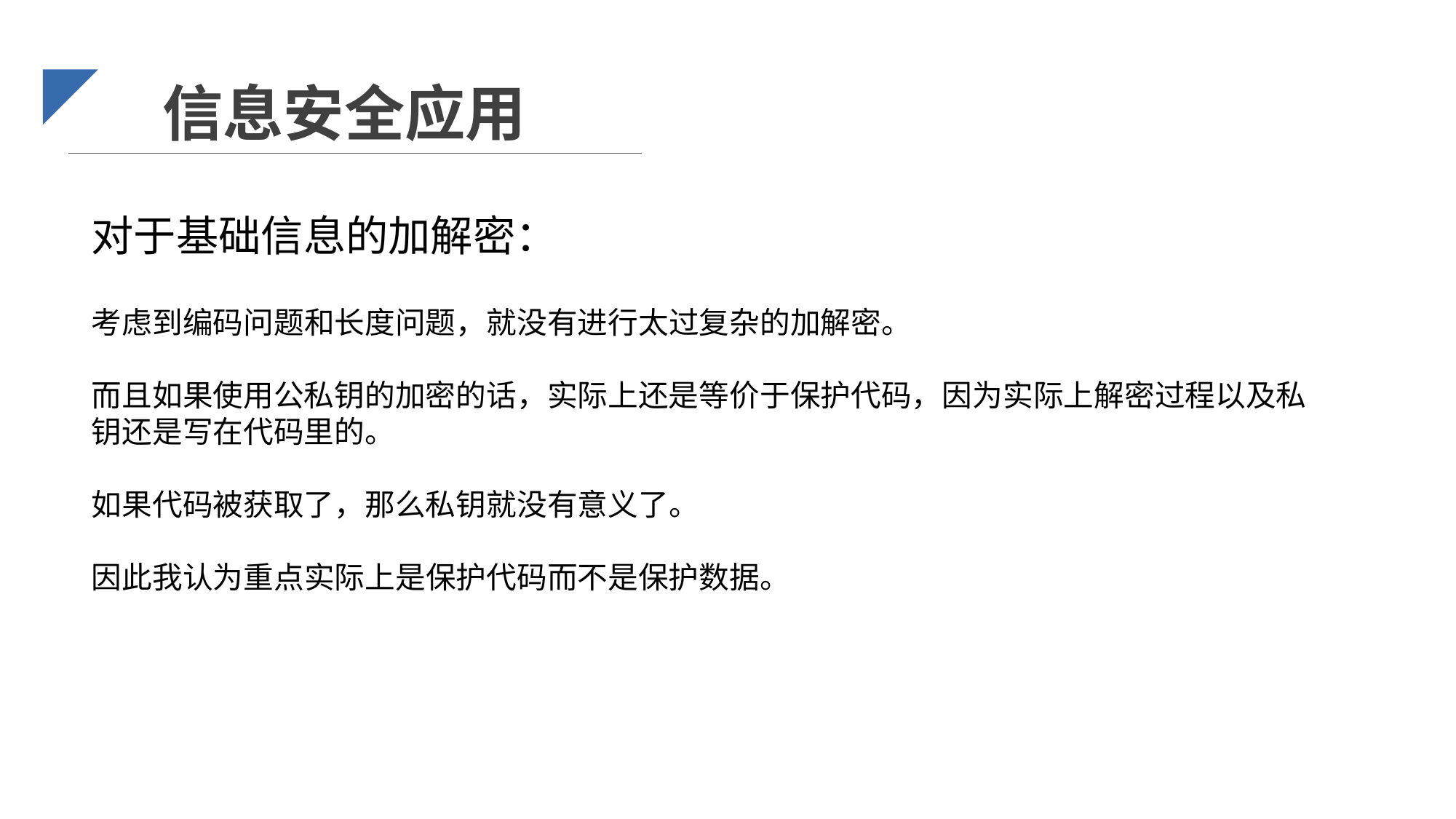

信息安全应用

对于基础信息的加解密：

考虑到编码问题和长度问题，就没有进行太过复杂的加解密。

而且如果使用公私钥的加密的话，实际上还是等价于保护代码，因为实际上解密过程以及私钥还是写在代码里的。

如果代码被获取了，那么私钥就没有意义了。

因此我认为重点实际上是保护代码而不是保护数据。